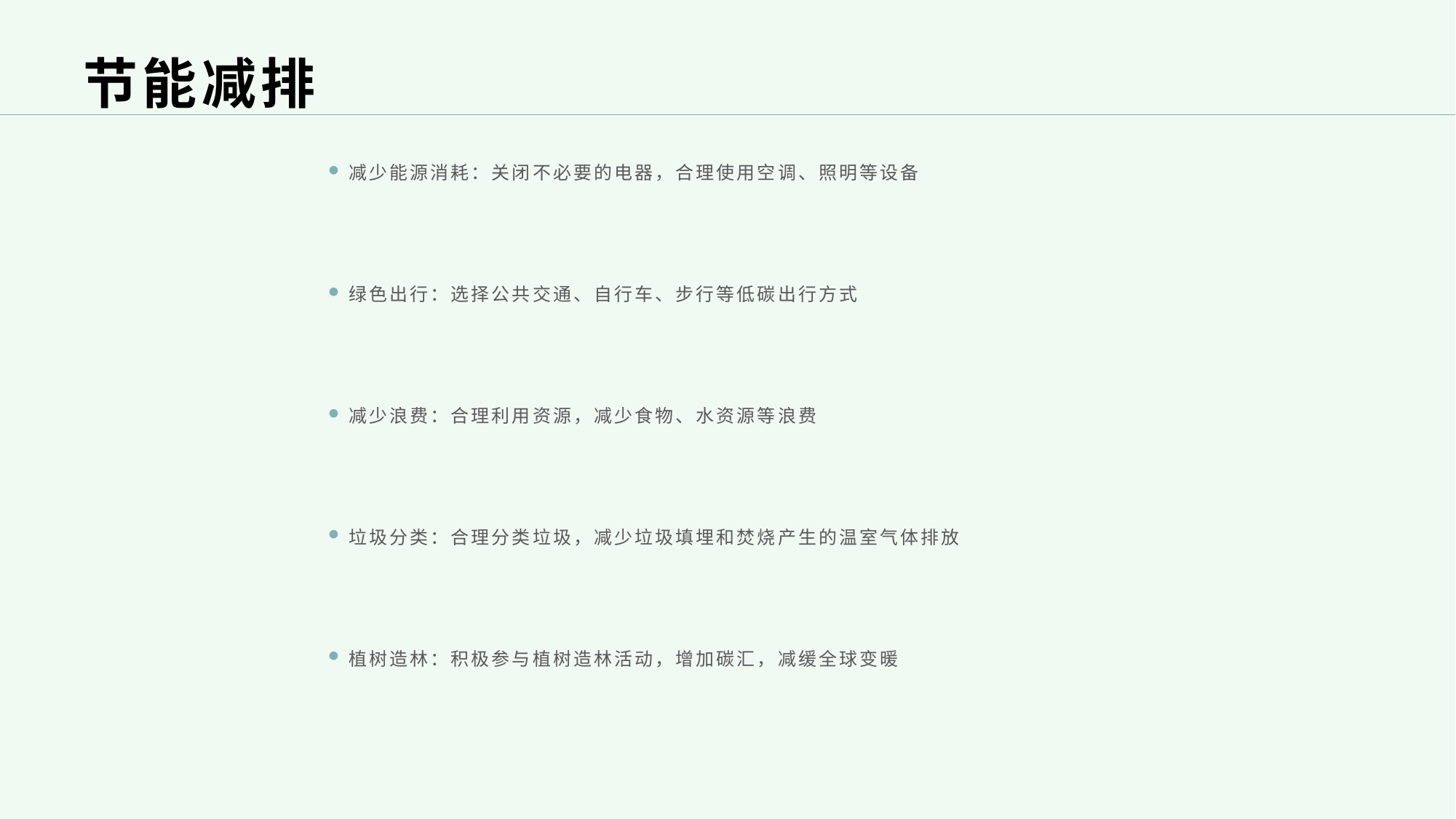

节能减排
减少能源消耗：关闭不必要的电器，合理使用空调、照明等设备
绿色出行：选择公共交通、自行车、步行等低碳出行方式
减少浪费：合理利用资源，减少食物、水资源等浪费
垃圾分类：合理分类垃圾，减少垃圾填埋和焚烧产生的温室气体排放
植树造林：积极参与植树造林活动，增加碳汇，减缓全球变暖